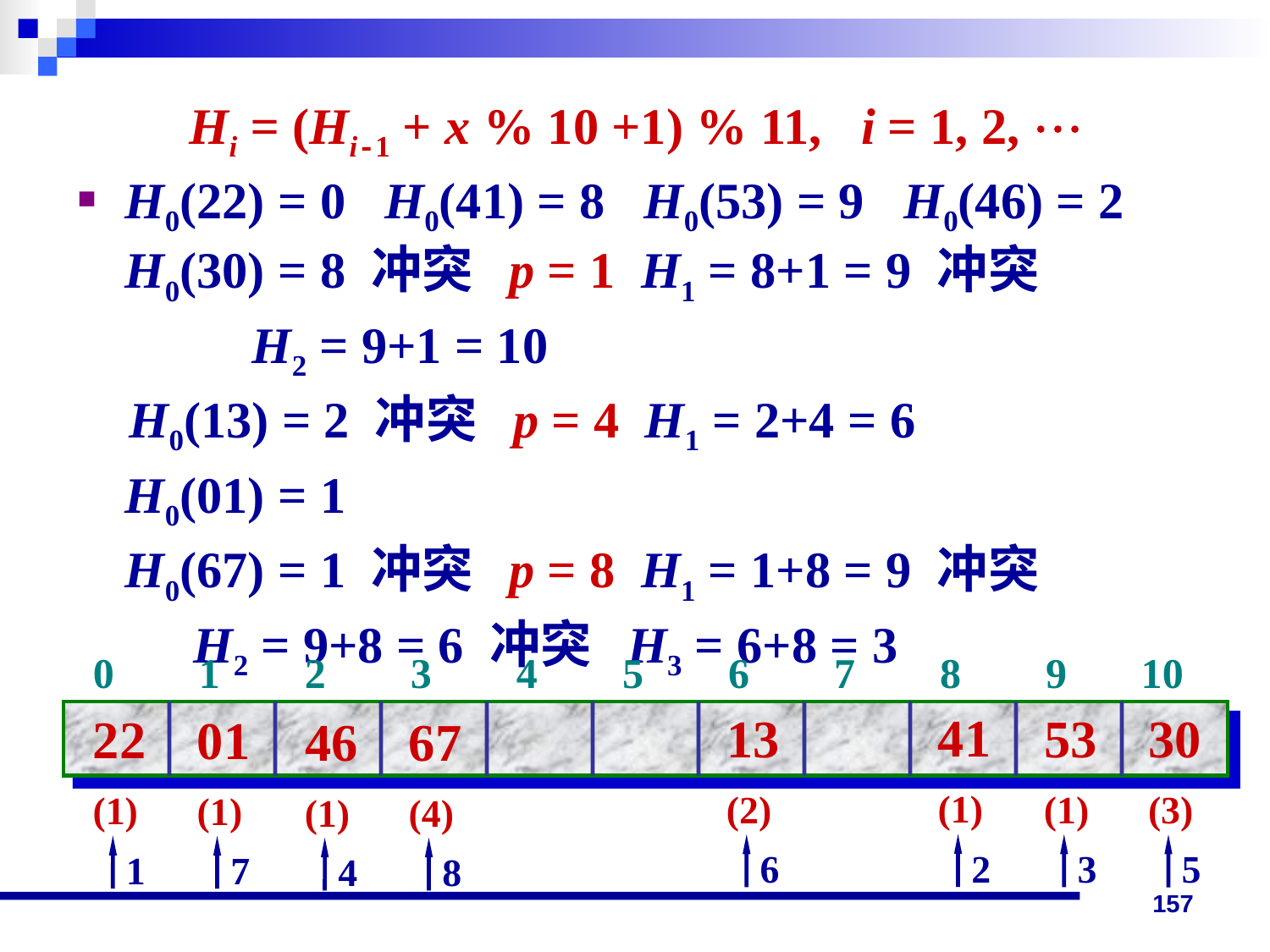

Hi = (Hi-1 + x % 10 +1) % 11,   i = 1, 2, …
H0(22) = 0   H0(41) = 8   H0(53) = 9   H0(46) = 2    H0(30) = 8 冲突  p = 1  H1 = 8+1 = 9 冲突
		H2 = 9+1 = 10
    H0(13) = 2 冲突  p = 4  H1 = 2+4 = 6
	H0(01) = 1
	H0(67) = 1 冲突  p = 8  H1 = 1+8 = 9 冲突
         H2 = 9+8 = 6 冲突  H3 = 6+8 = 3
  0        1        2        3        4        5        6        7        8        9       10
41
(1)

2
13
(2)

6
53
(1)

3
30
(3)

5
22
(1)

1
01
(1)

7

46
(1)

4
67
(4)

8
157